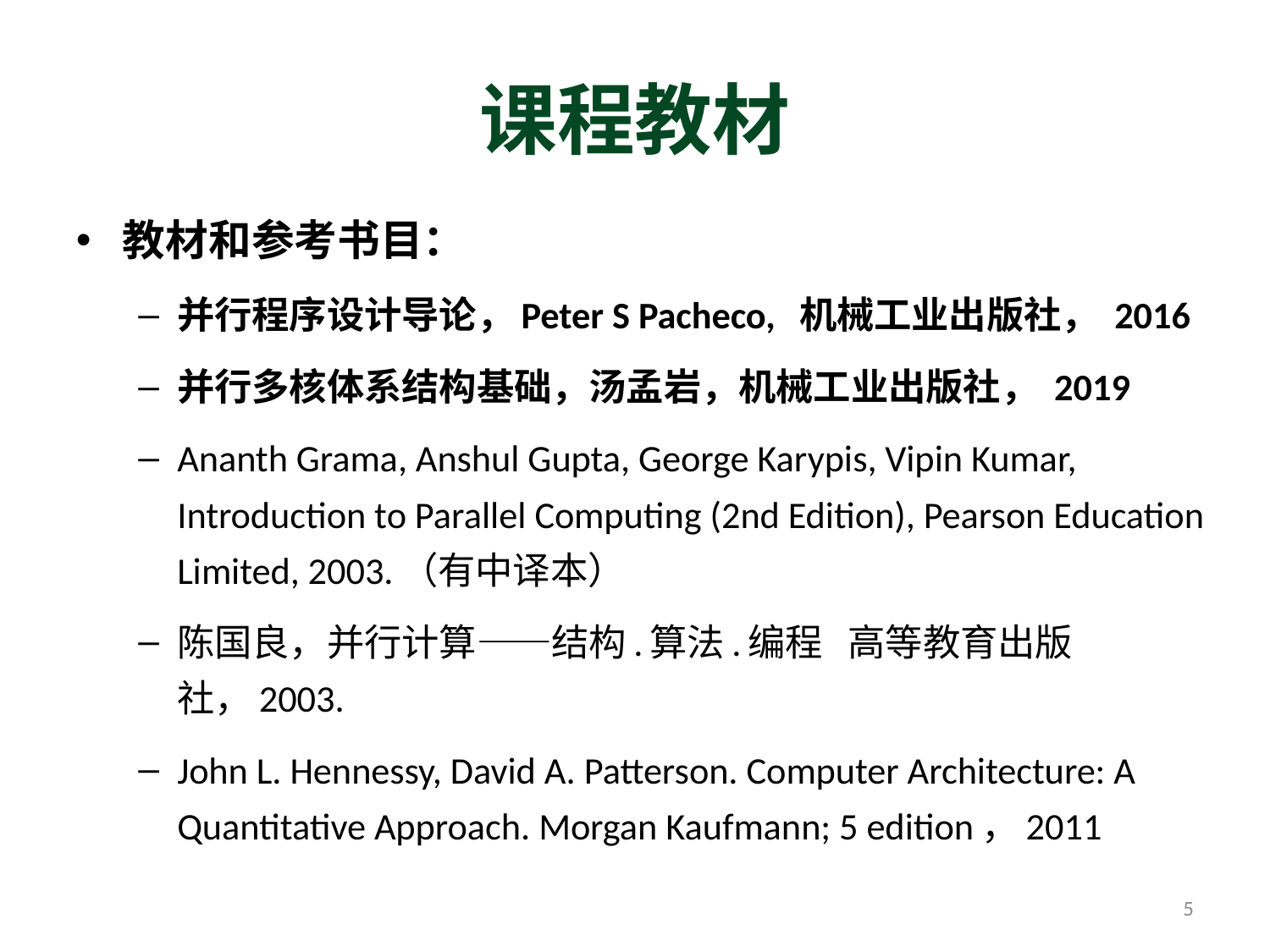

# 课程教材
教材和参考书目：
并行程序设计导论，Peter S Pacheco,  机械工业出版社， 2016
并行多核体系结构基础，汤孟岩，机械工业出版社， 2019
Ananth Grama, Anshul Gupta, George Karypis, Vipin Kumar, Introduction to Parallel Computing (2nd Edition), Pearson Education Limited, 2003.（有中译本）
陈国良，并行计算――结构.算法.编程   高等教育出版社，2003.
John L. Hennessy, David A. Patterson. Computer Architecture: A Quantitative Approach. Morgan Kaufmann; 5 edition，2011

5